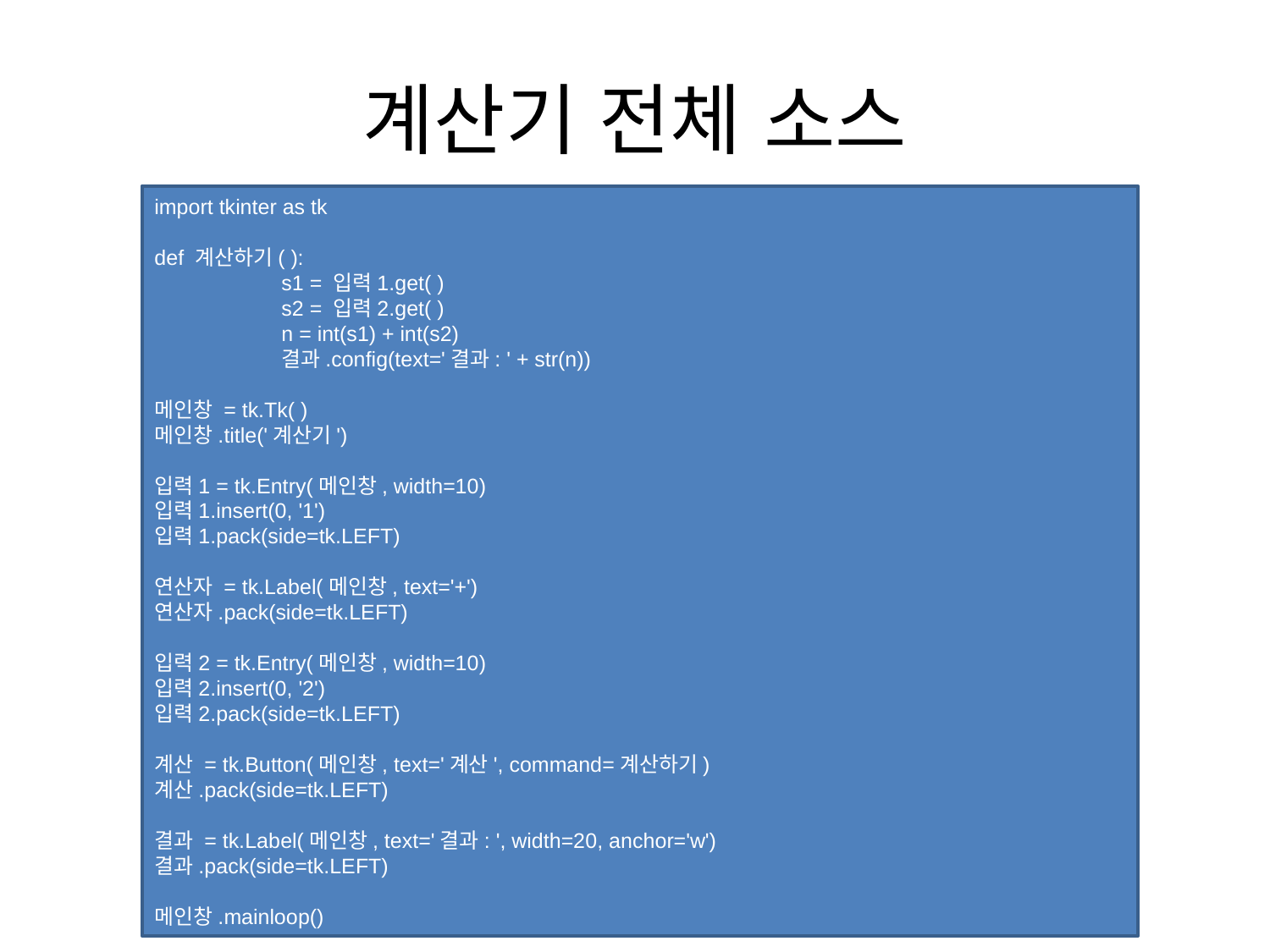

# 계산기 전체 소스
import tkinter as tk

def 계산하기( ):
	s1 = 입력1.get( )
	s2 = 입력2.get( )
	n = int(s1) + int(s2)
	결과.config(text='결과: ' + str(n))

메인창 = tk.Tk( )
메인창.title('계산기')

입력1 = tk.Entry(메인창, width=10)
입력1.insert(0, '1')
입력1.pack(side=tk.LEFT)

연산자 = tk.Label(메인창, text='+')
연산자.pack(side=tk.LEFT)

입력2 = tk.Entry(메인창, width=10)
입력2.insert(0, '2')
입력2.pack(side=tk.LEFT)

계산 = tk.Button(메인창, text='계산', command=계산하기)
계산.pack(side=tk.LEFT)

결과 = tk.Label(메인창, text='결과: ', width=20, anchor='w')
결과.pack(side=tk.LEFT)

메인창.mainloop()